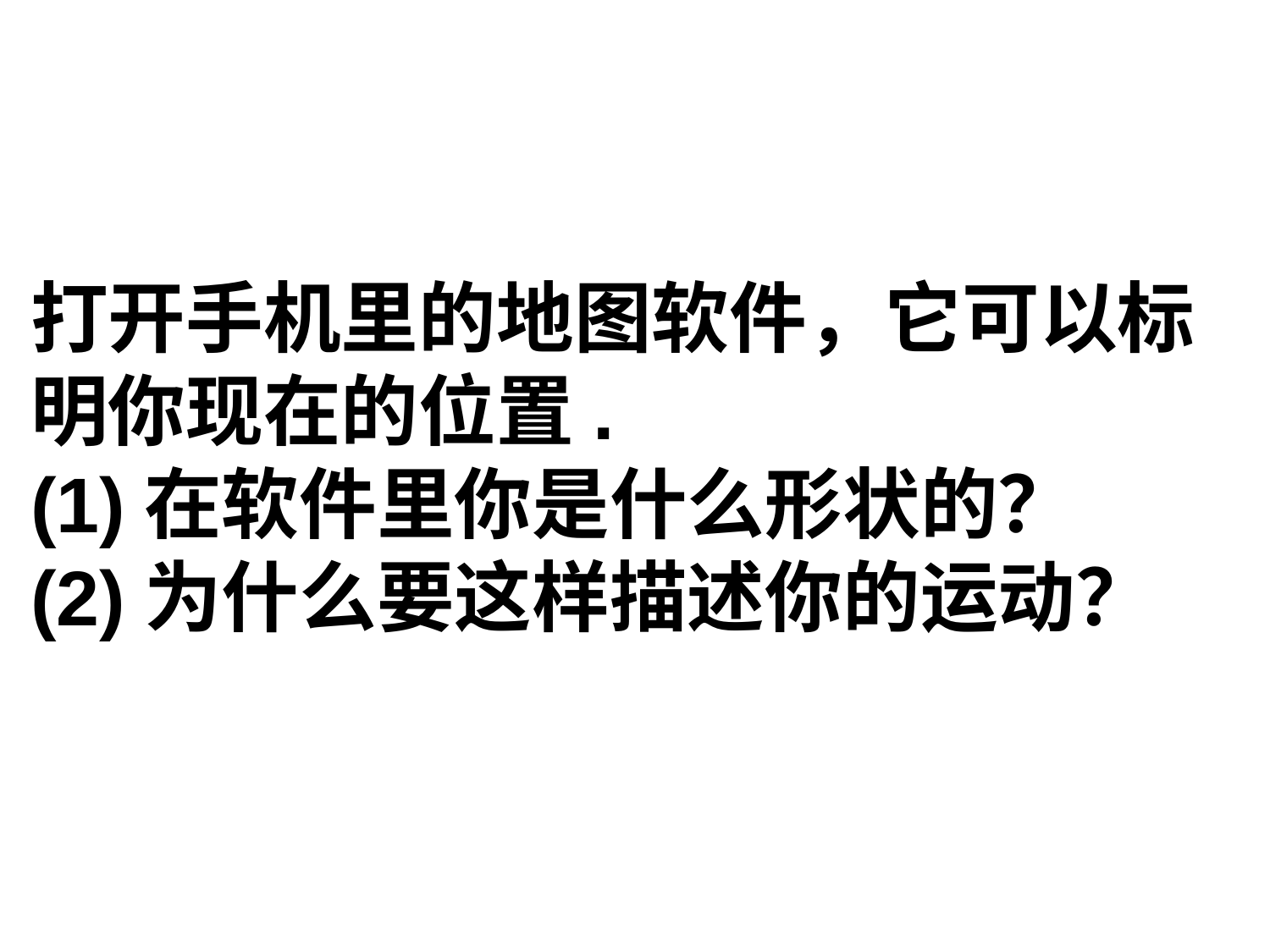

# 打开手机里的地图软件，它可以标明你现在的位置. (1)在软件里你是什么形状的？ (2)为什么要这样描述你的运动？